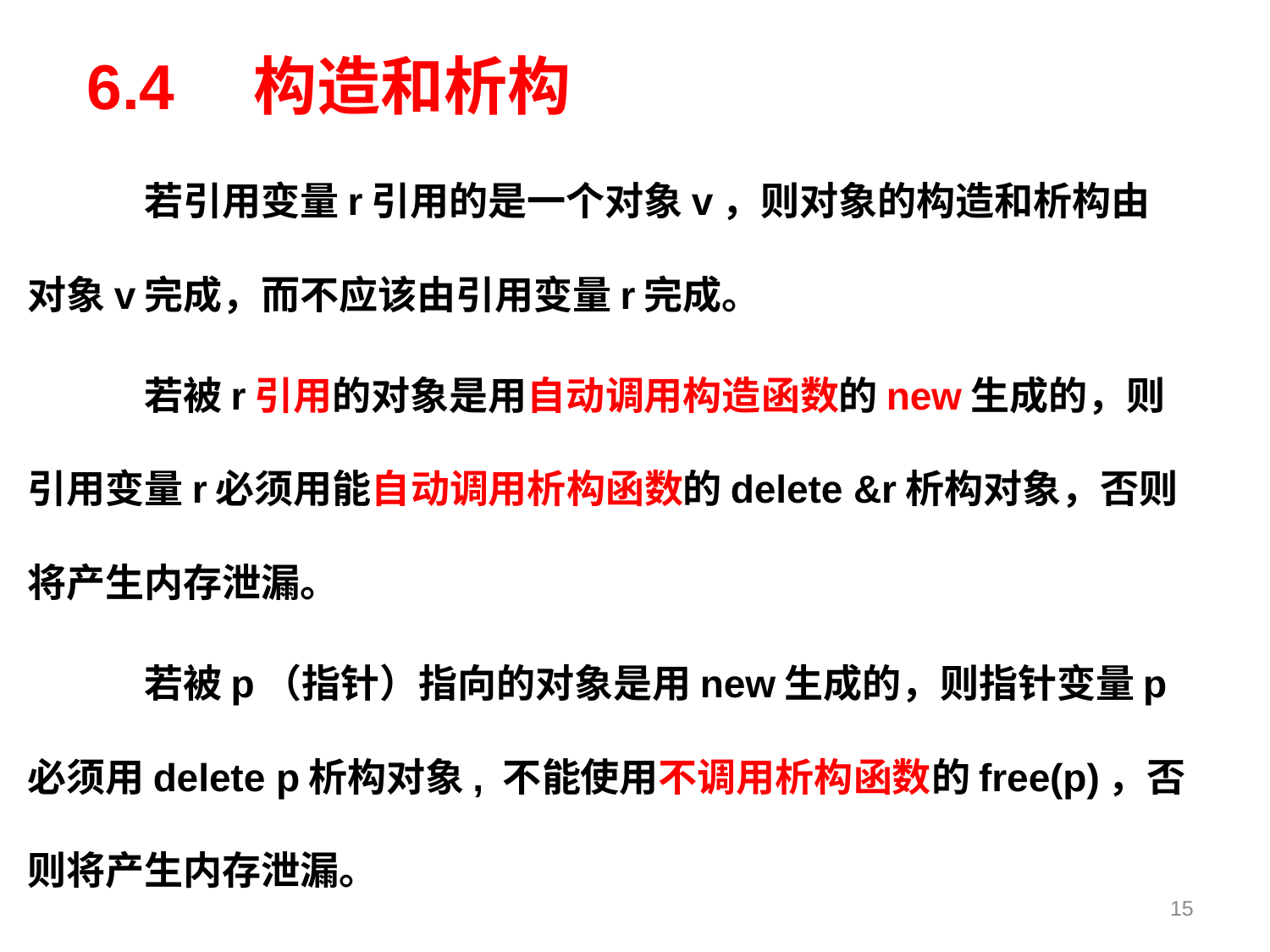

# 6.4　构造和析构
	若引用变量r引用的是一个对象v，则对象的构造和析构由对象v完成，而不应该由引用变量r完成。
	若被r引用的对象是用自动调用构造函数的new生成的，则引用变量r必须用能自动调用析构函数的delete &r析构对象，否则将产生内存泄漏。
	若被p（指针）指向的对象是用new生成的，则指针变量p必须用delete p析构对象, 不能使用不调用析构函数的free(p)，否则将产生内存泄漏。

15